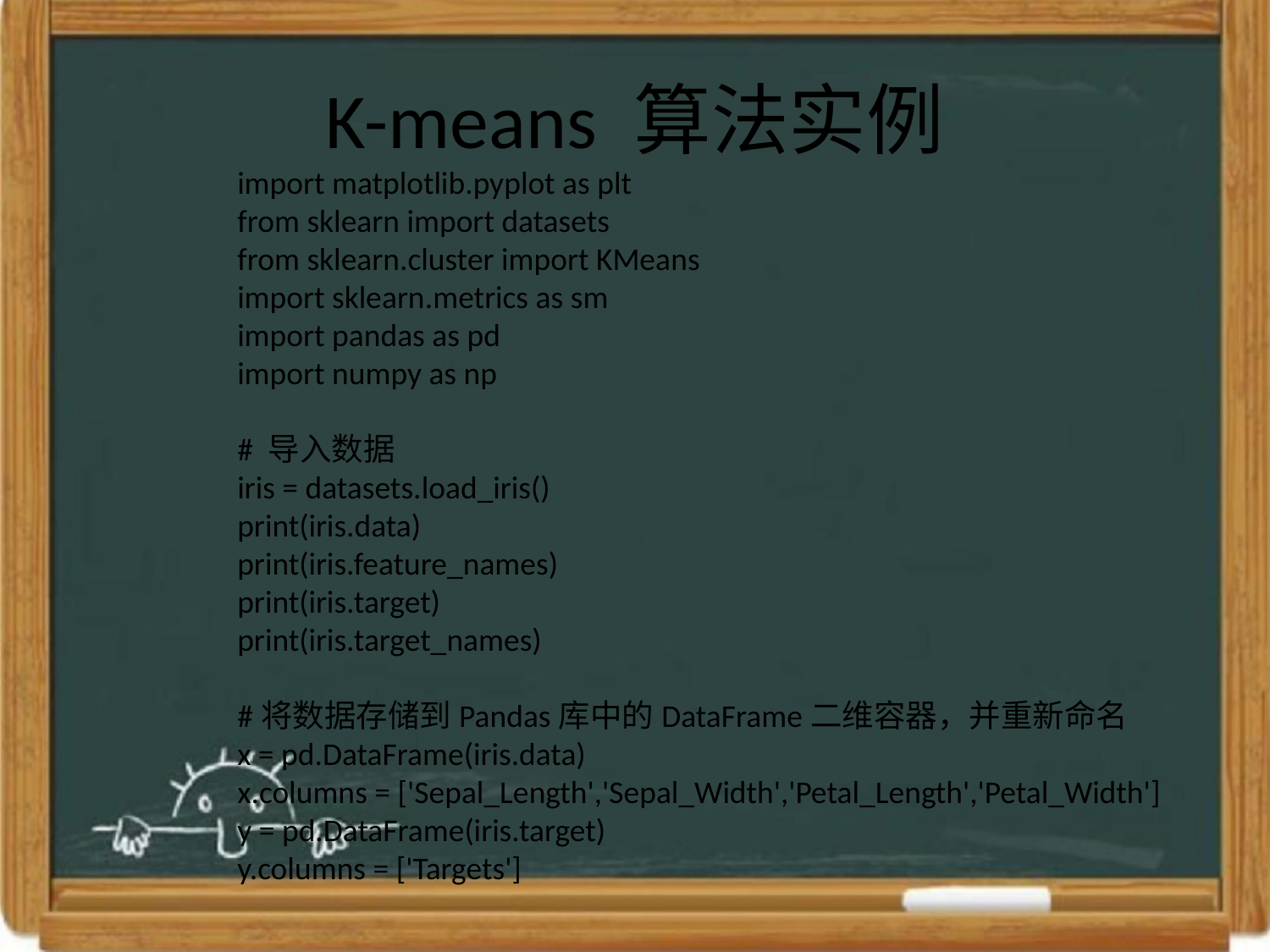

# K-means 算法实例
import matplotlib.pyplot as plt
from sklearn import datasets
from sklearn.cluster import KMeans
import sklearn.metrics as sm
import pandas as pd
import numpy as np

# 导入数据
iris = datasets.load_iris()
print(iris.data)
print(iris.feature_names)
print(iris.target)
print(iris.target_names)

#将数据存储到Pandas库中的DataFrame二维容器，并重新命名
x = pd.DataFrame(iris.data)
x.columns = ['Sepal_Length','Sepal_Width','Petal_Length','Petal_Width']
y = pd.DataFrame(iris.target)
y.columns = ['Targets']